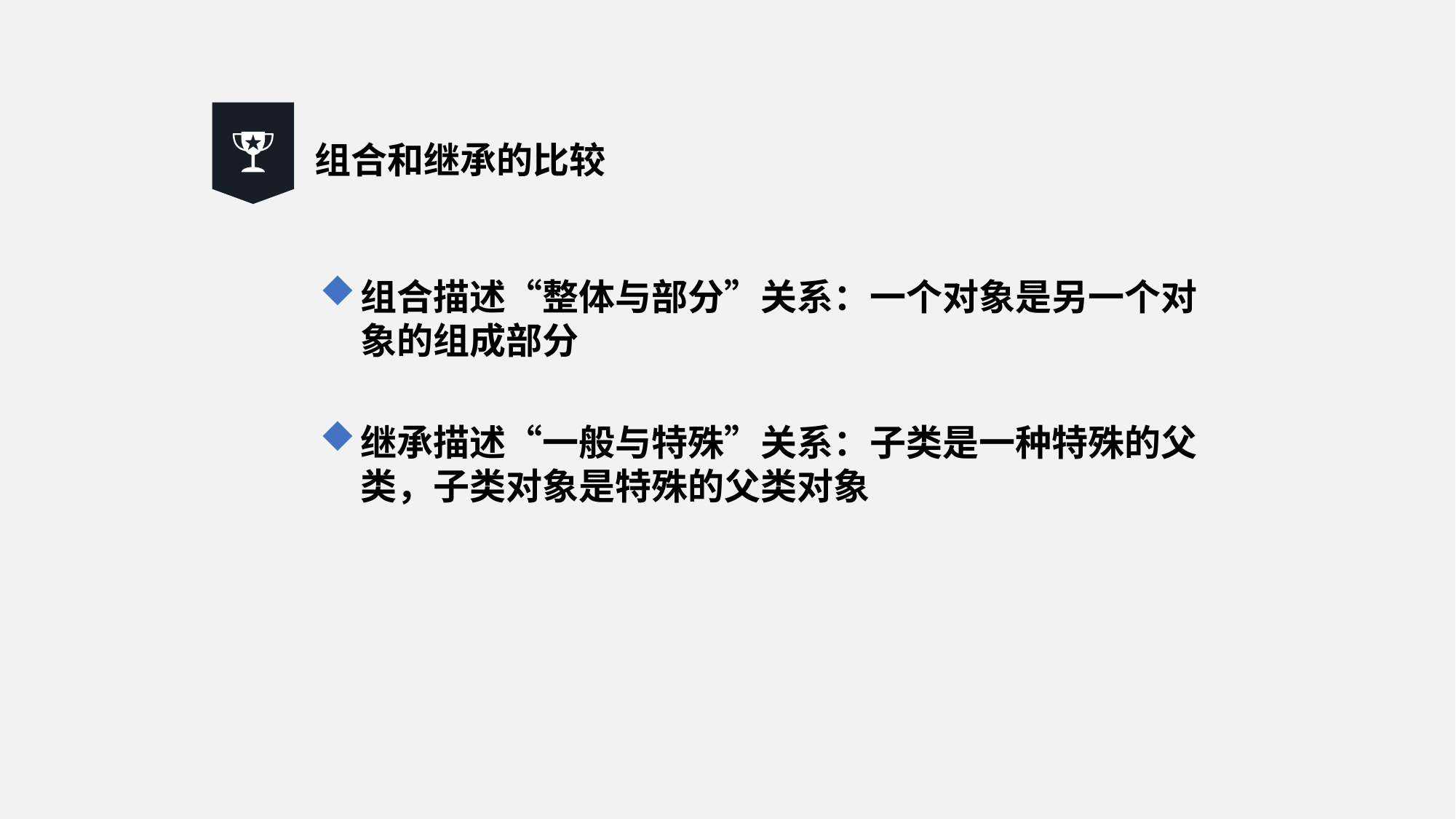

组合和继承的比较
组合描述“整体与部分”关系：一个对象是另一个对象的组成部分

继承描述“一般与特殊”关系：子类是一种特殊的父类，子类对象是特殊的父类对象